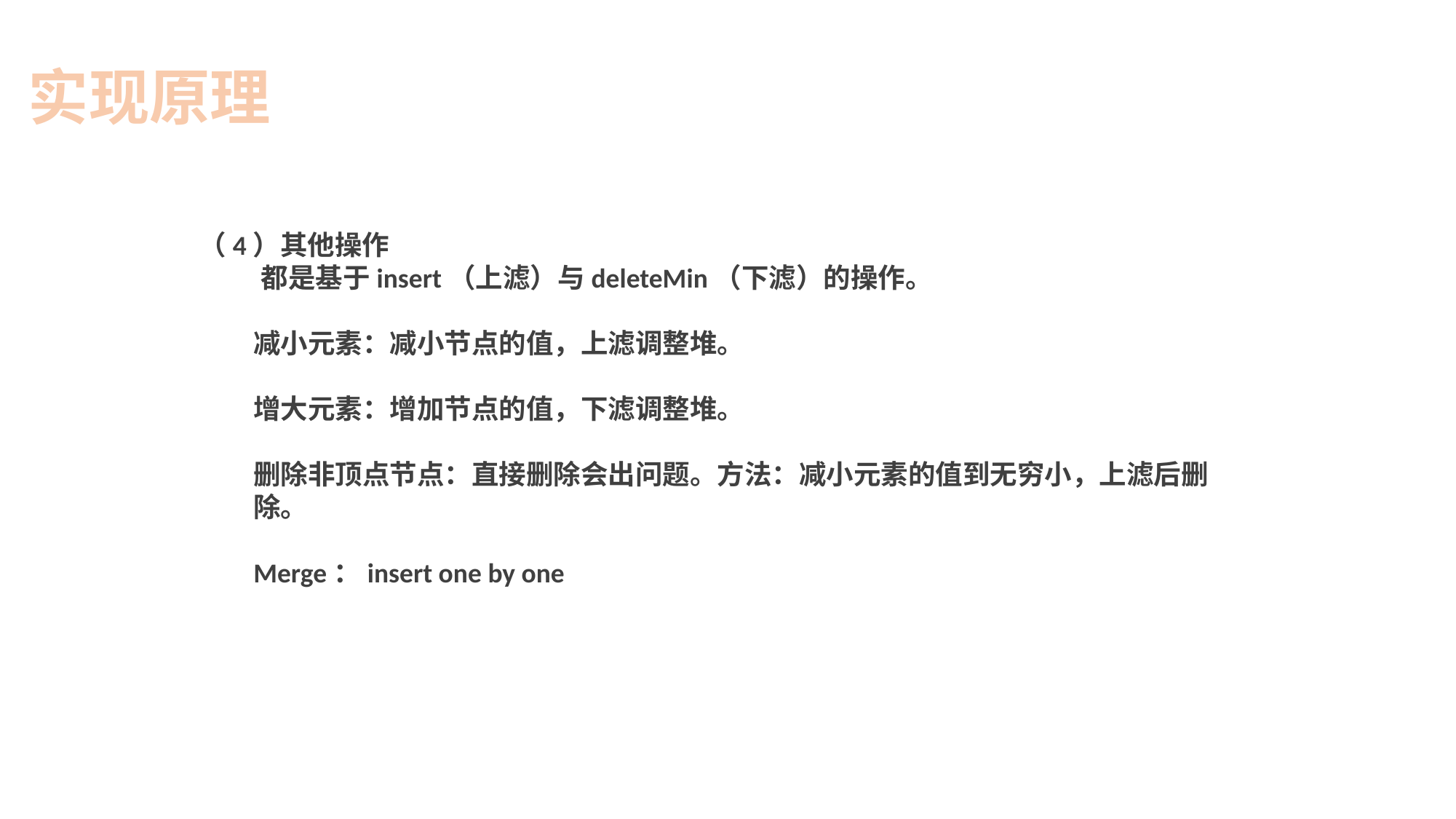

实现原理
（4）其他操作
         都是基于insert（上滤）与deleteMin（下滤）的操作。

减小元素：减小节点的值，上滤调整堆。

增大元素：增加节点的值，下滤调整堆。

删除非顶点节点：直接删除会出问题。方法：减小元素的值到无穷小，上滤后删除。

Merge：insert one by one